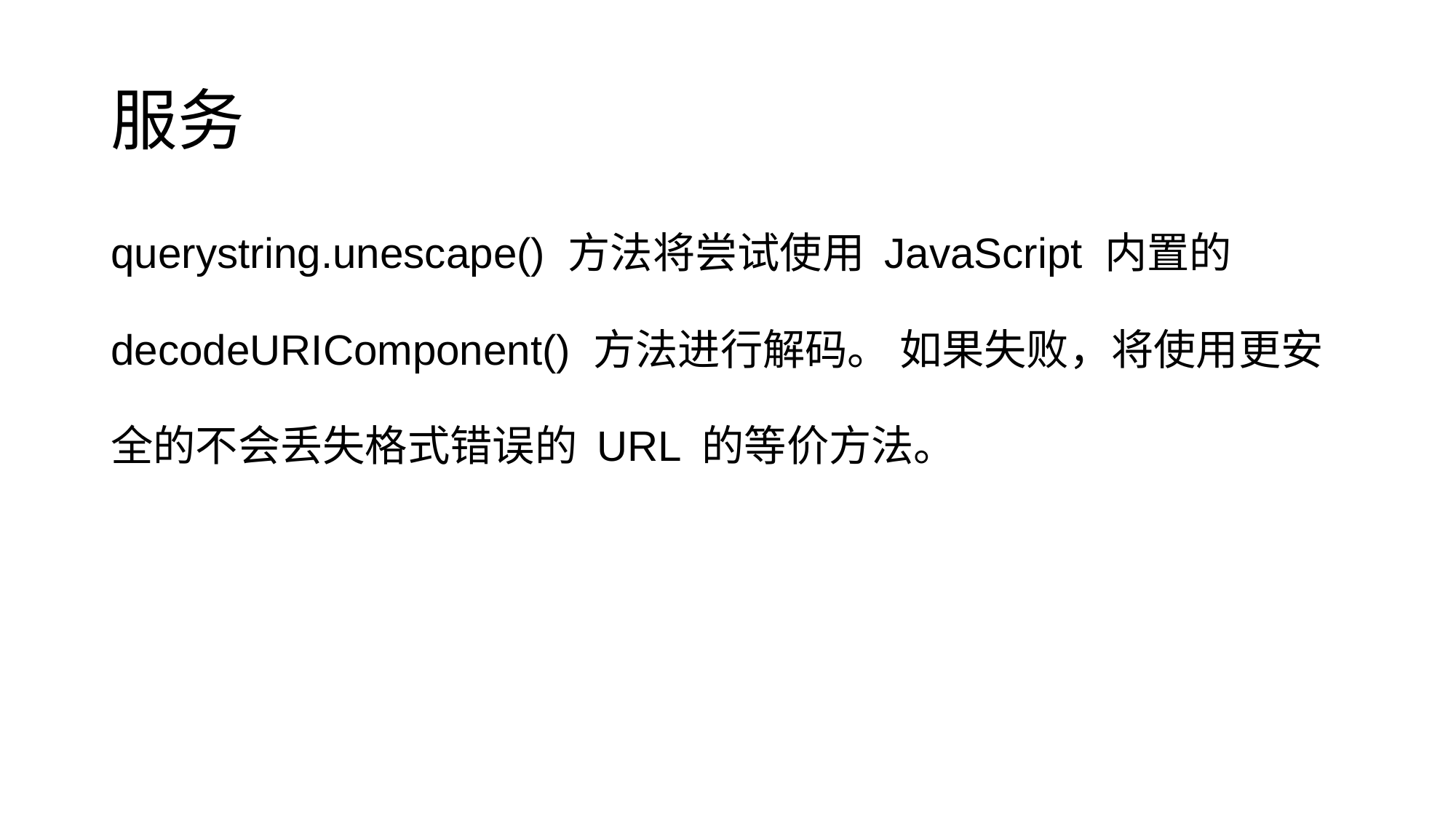

# 服务
querystring.unescape() 方法将尝试使用 JavaScript 内置的 decodeURIComponent() 方法进行解码。 如果失败，将使用更安全的不会丢失格式错误的 URL 的等价方法。